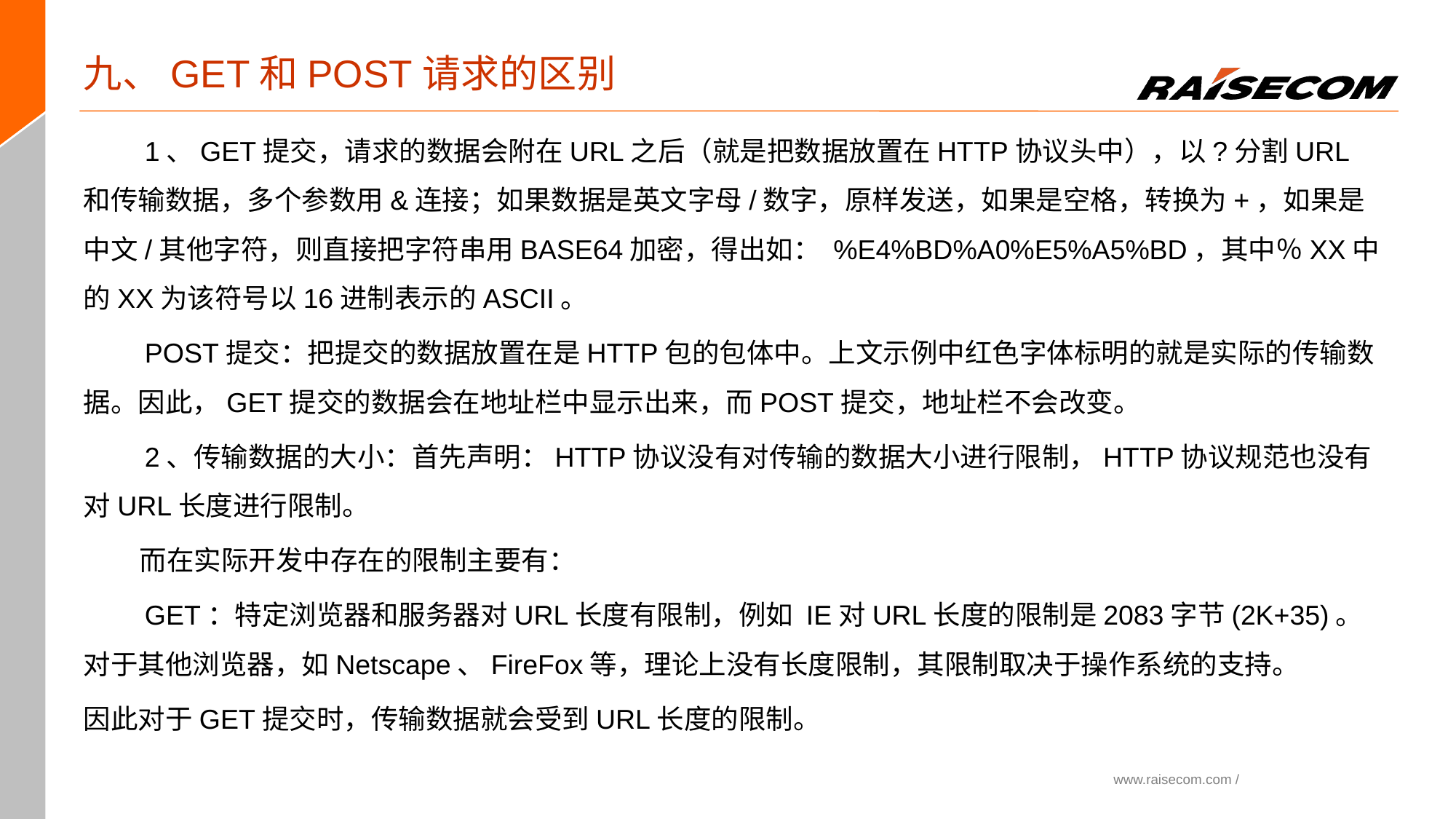

# 九、GET和POST请求的区别
        1、GET提交，请求的数据会附在URL之后（就是把数据放置在HTTP协议头中），以?分割URL和传输数据，多个参数用&连接；如果数据是英文字母/数字，原样发送，如果是空格，转换为+，如果是中文/其他字符，则直接把字符串用BASE64加密，得出如： %E4%BD%A0%E5%A5%BD，其中％XX中的XX为该符号以16进制表示的ASCII。
        POST提交：把提交的数据放置在是HTTP包的包体中。上文示例中红色字体标明的就是实际的传输数据。因此，GET提交的数据会在地址栏中显示出来，而POST提交，地址栏不会改变。
        2、传输数据的大小：首先声明：HTTP协议没有对传输的数据大小进行限制，HTTP协议规范也没有对URL长度进行限制。
        而在实际开发中存在的限制主要有：
        GET：特定浏览器和服务器对URL长度有限制，例如 IE对URL长度的限制是2083字节(2K+35)。对于其他浏览器，如Netscape、FireFox等，理论上没有长度限制，其限制取决于操作系统的支持。
因此对于GET提交时，传输数据就会受到URL长度的限制。